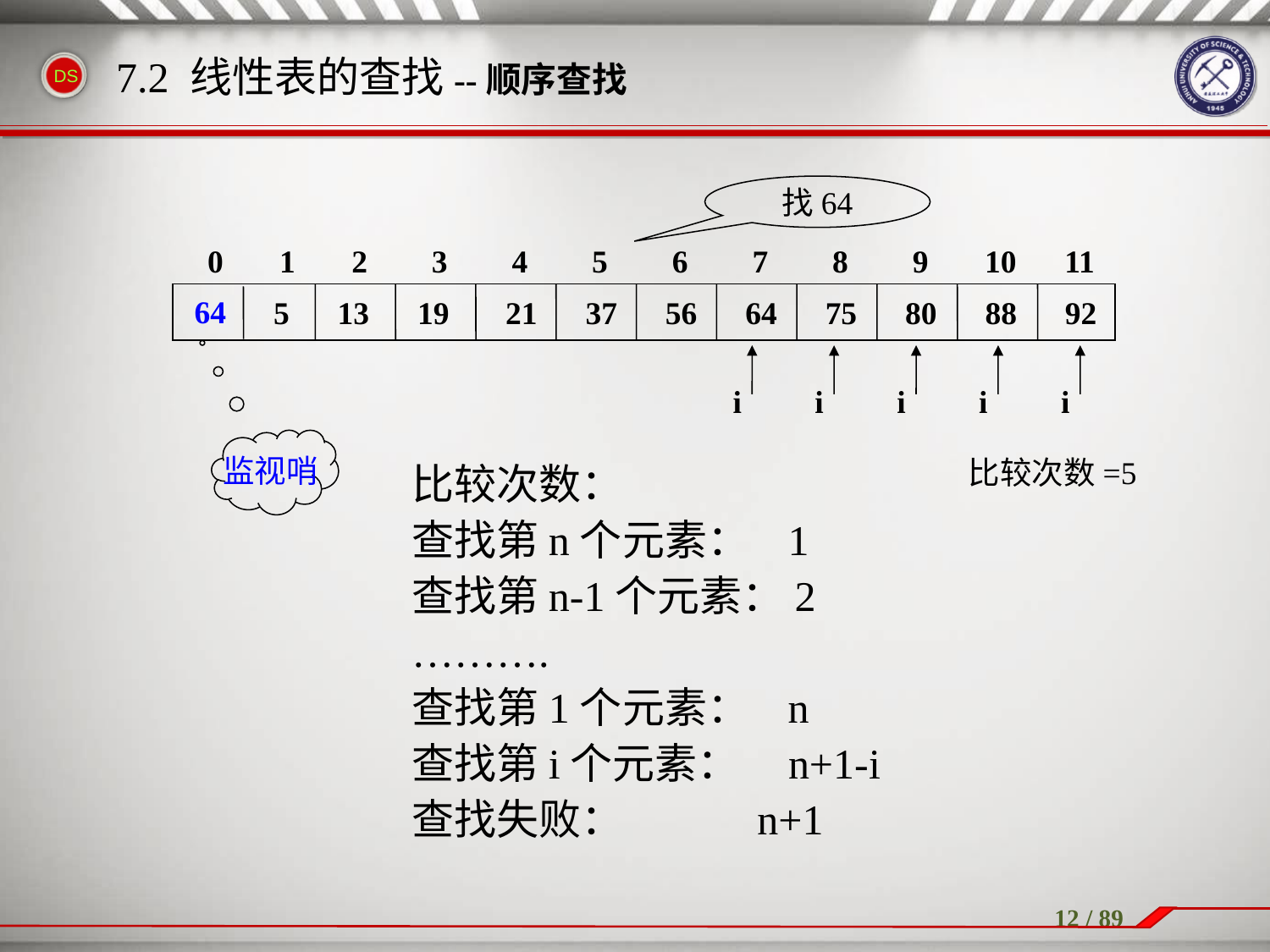

7.2 线性表的查找--顺序查找
找64
0       1       2        3        4        5        6        7        8        9       10      11

           5      13      19       21      37      56      64      75      80      88      92

64

i

i

i

i

i
监视哨
比较次数：
查找第n个元素：   1
查找第n-1个元素：2
……….
查找第1个元素：   n
查找第i个元素：    n+1-i
查找失败：             n+1
比较次数=5